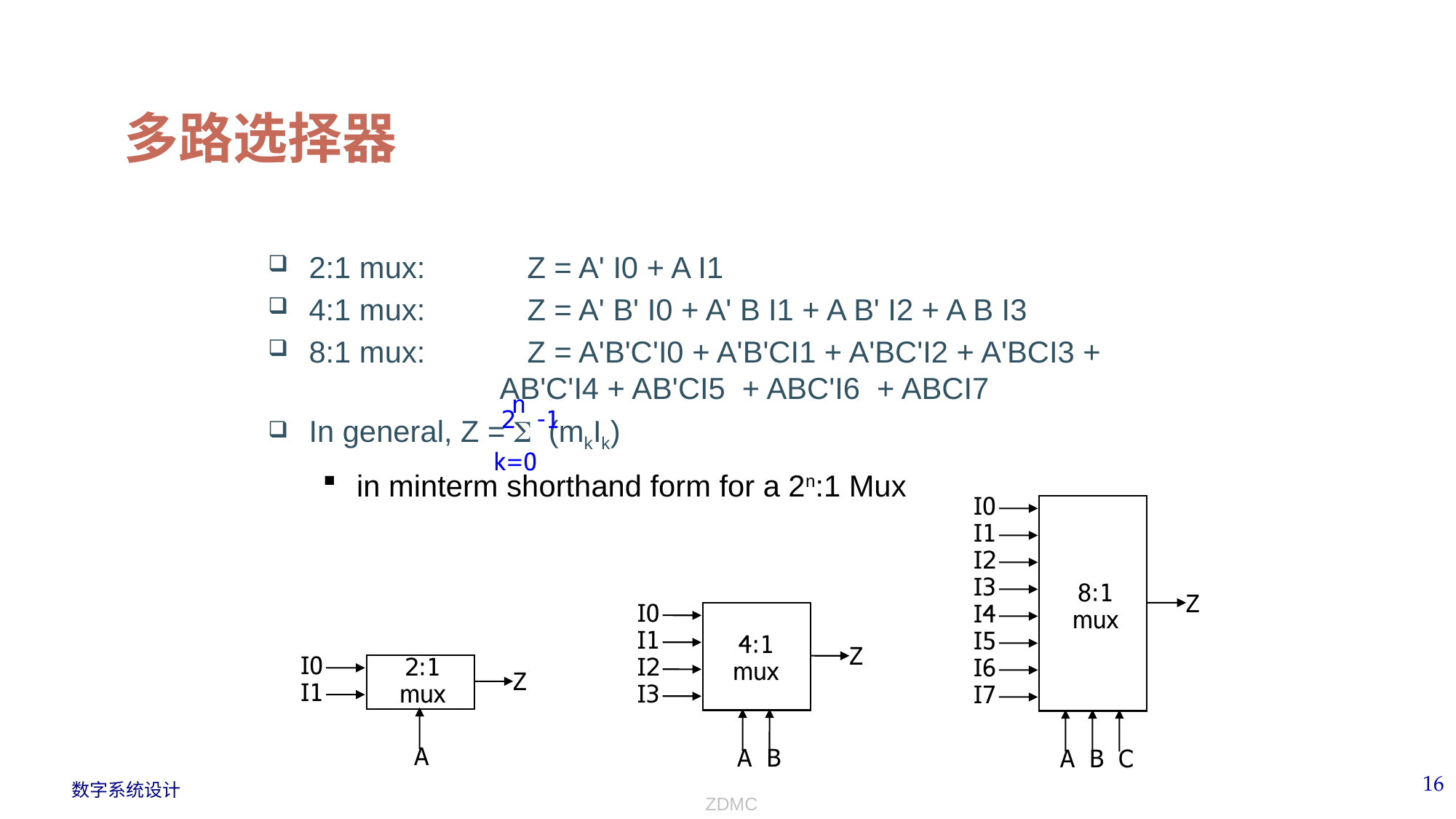

# 多路选择器
2:1 mux:	Z = A' I0 + A I1
4:1 mux:	Z = A' B' I0 + A' B I1 + A B' I2 + A B I3
8:1 mux:	Z = A'B'C'I0 + A'B'CI1 + A'BC'I2 + A'BCI3 +
                       AB'C'I4 + AB'CI5  + ABC'I6  + ABCI7
In general, Z = Σ  (mkIk)
in minterm shorthand form for a 2n:1 Mux
n
2   -1
k=0
I0
I1
I2
I3
I4
I5
I6
I7

8:1
mux
Z

A  B  C
I0
I1
I2
I3
4:1
mux

Z

A  B
I0
I1
2:1
mux
Z

A
ZDMC
16